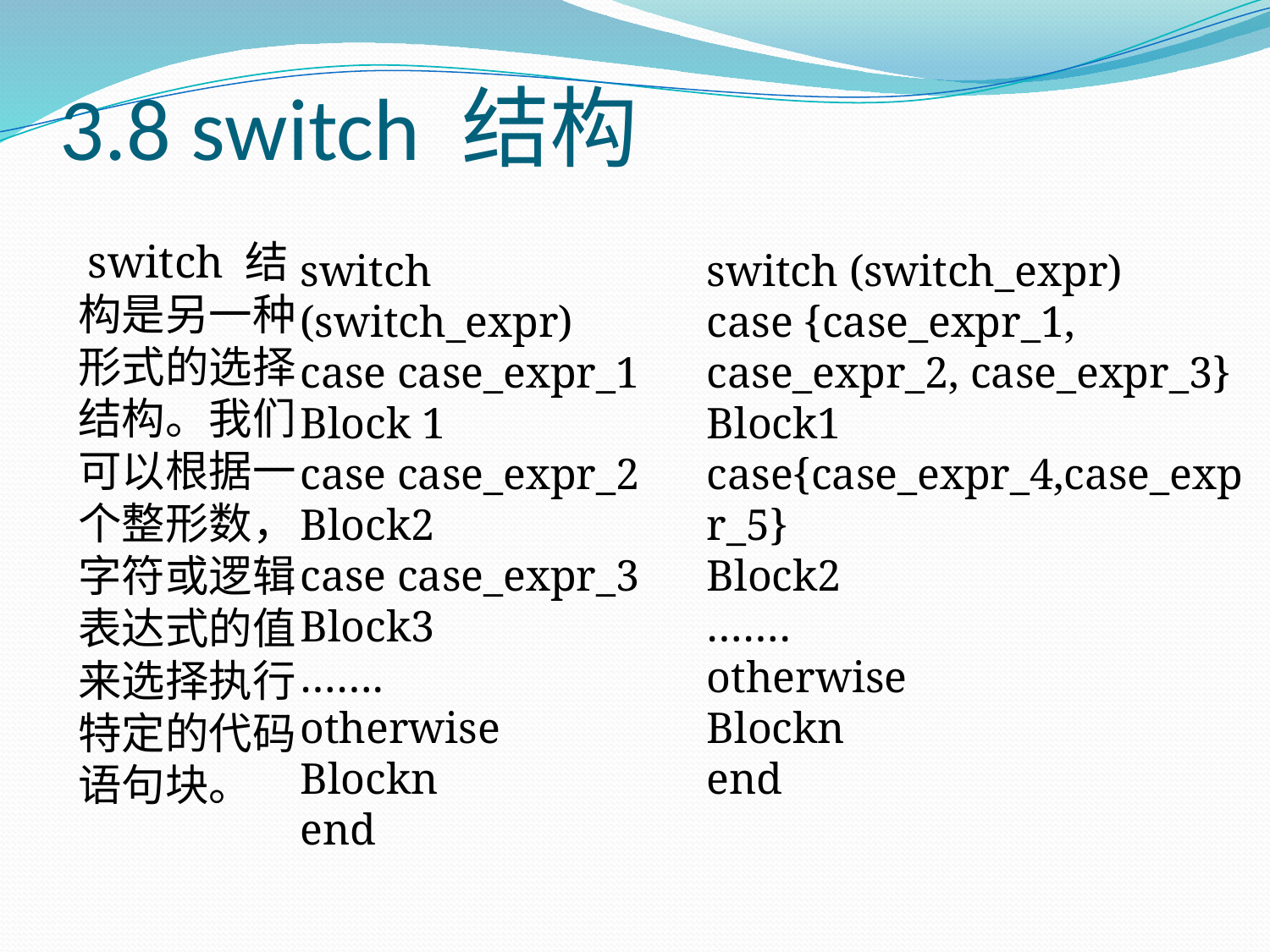

# 3.8 switch 结构
    switch 结构是另一种形式的选择结构。我们可以根据一个整形数，字符或逻辑表达式的值来选择执行特定的代码语句块。

switch (switch_expr)
case case_expr_1
Block 1
case case_expr_2
Block2
case case_expr_3
Block3
…….
otherwise
Blockn
end

switch (switch_expr)
case {case_expr_1, case_expr_2, case_expr_3}
Block1
case{case_expr_4,case_expr_5}
Block2
…….
otherwise
Blockn
end